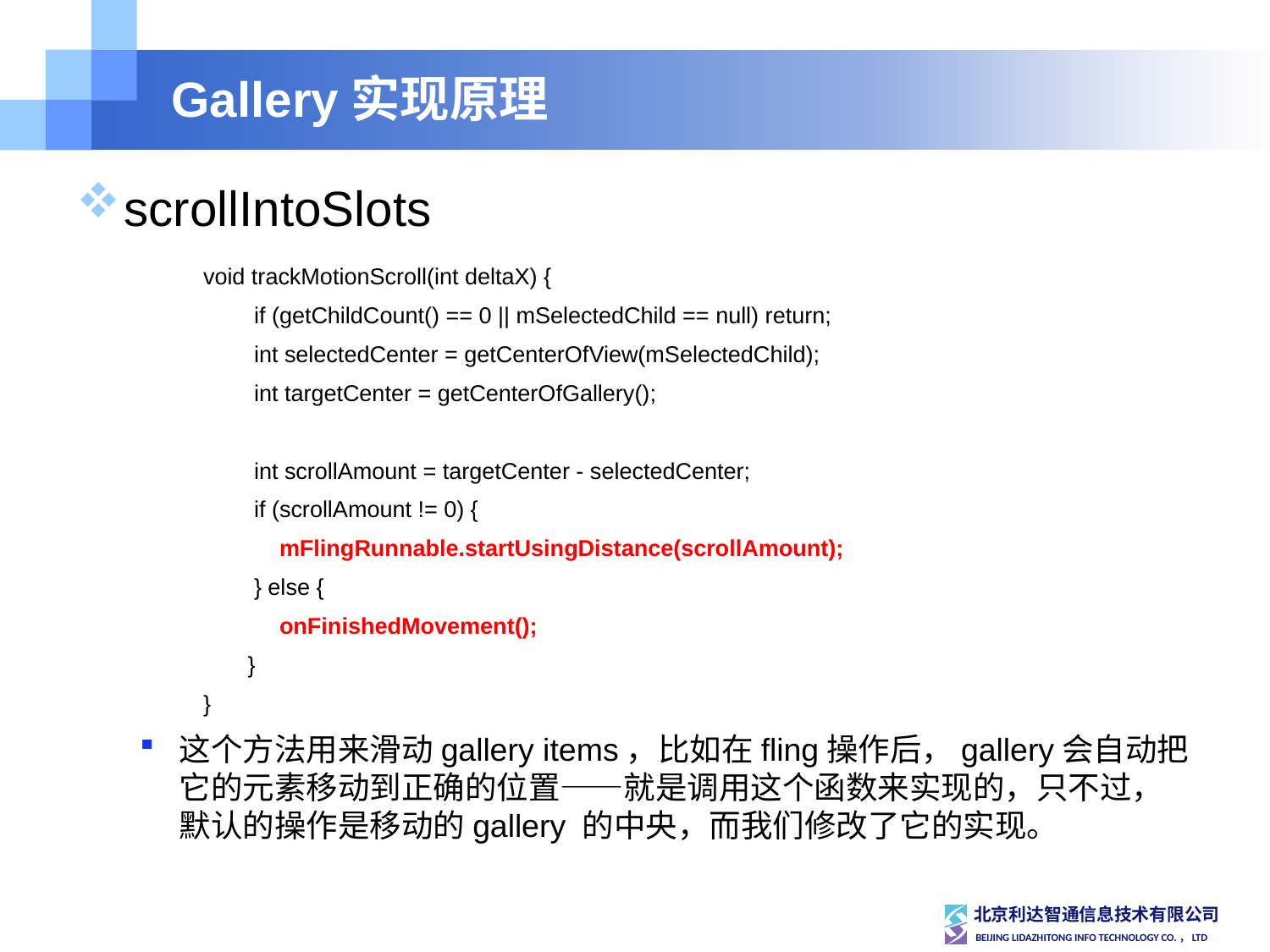

# Gallery实现原理
scrollIntoSlots
void trackMotionScroll(int deltaX) {
        if (getChildCount() == 0 || mSelectedChild == null) return;
        int selectedCenter = getCenterOfView(mSelectedChild);
        int targetCenter = getCenterOfGallery();

        int scrollAmount = targetCenter - selectedCenter;
        if (scrollAmount != 0) {
            mFlingRunnable.startUsingDistance(scrollAmount);
        } else {
            onFinishedMovement();
       }
}
这个方法用来滑动gallery items，比如在fling操作后，gallery会自动把它的元素移动到正确的位置——就是调用这个函数来实现的，只不过， 默认的操作是移动的gallery 的中央，而我们修改了它的实现。